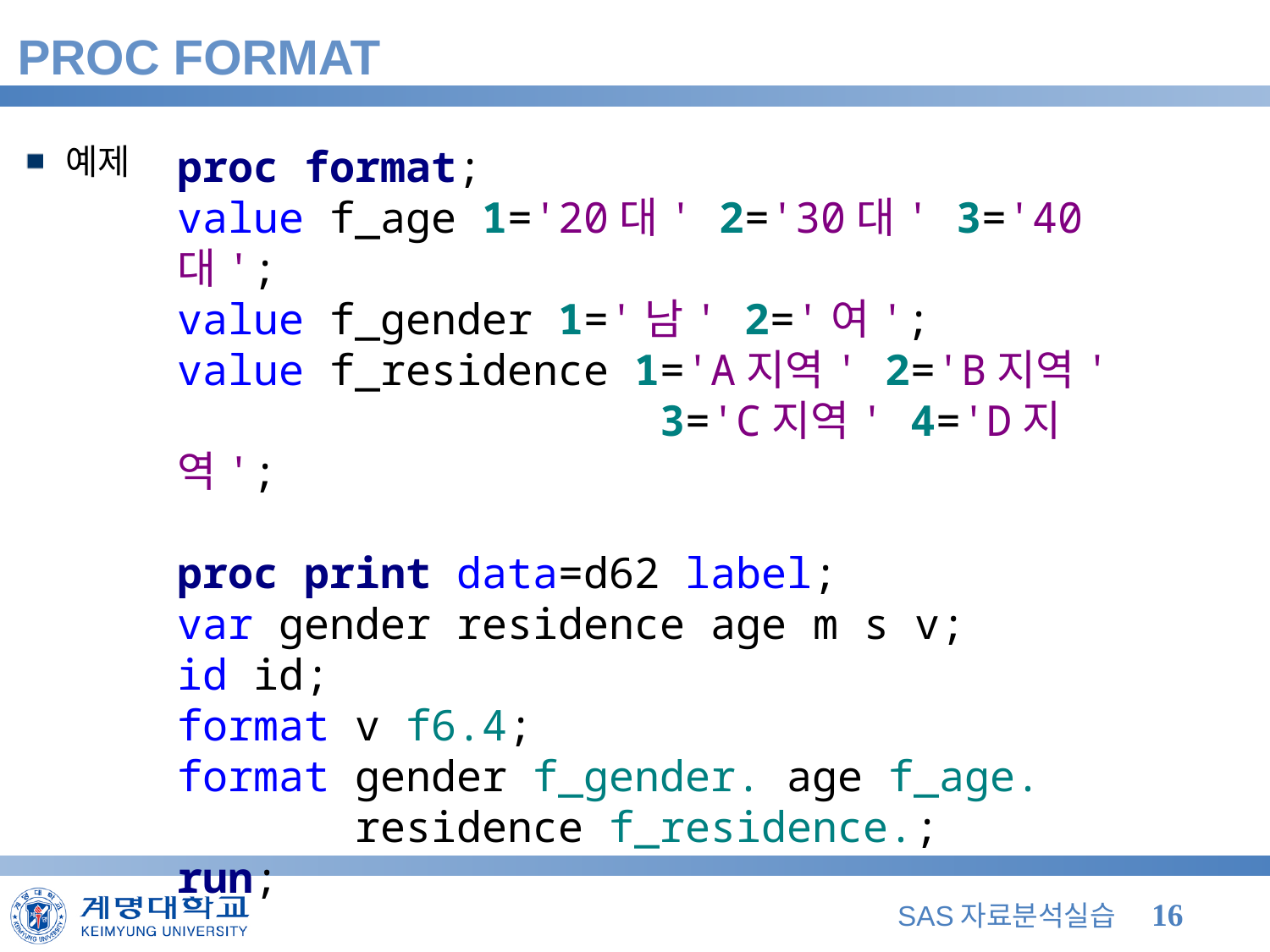

# PROC FORMAT
예제
proc format;
value f_age 1='20대' 2='30대' 3='40대';
value f_gender 1='남' 2='여';
value f_residence 1='A지역' 2='B지역'
                   3='C지역' 4='D지역';

proc print data=d62 label;
var gender residence age m s v;
id id;
format v f6.4;
format gender f_gender. age f_age.
       residence f_residence.;
run;